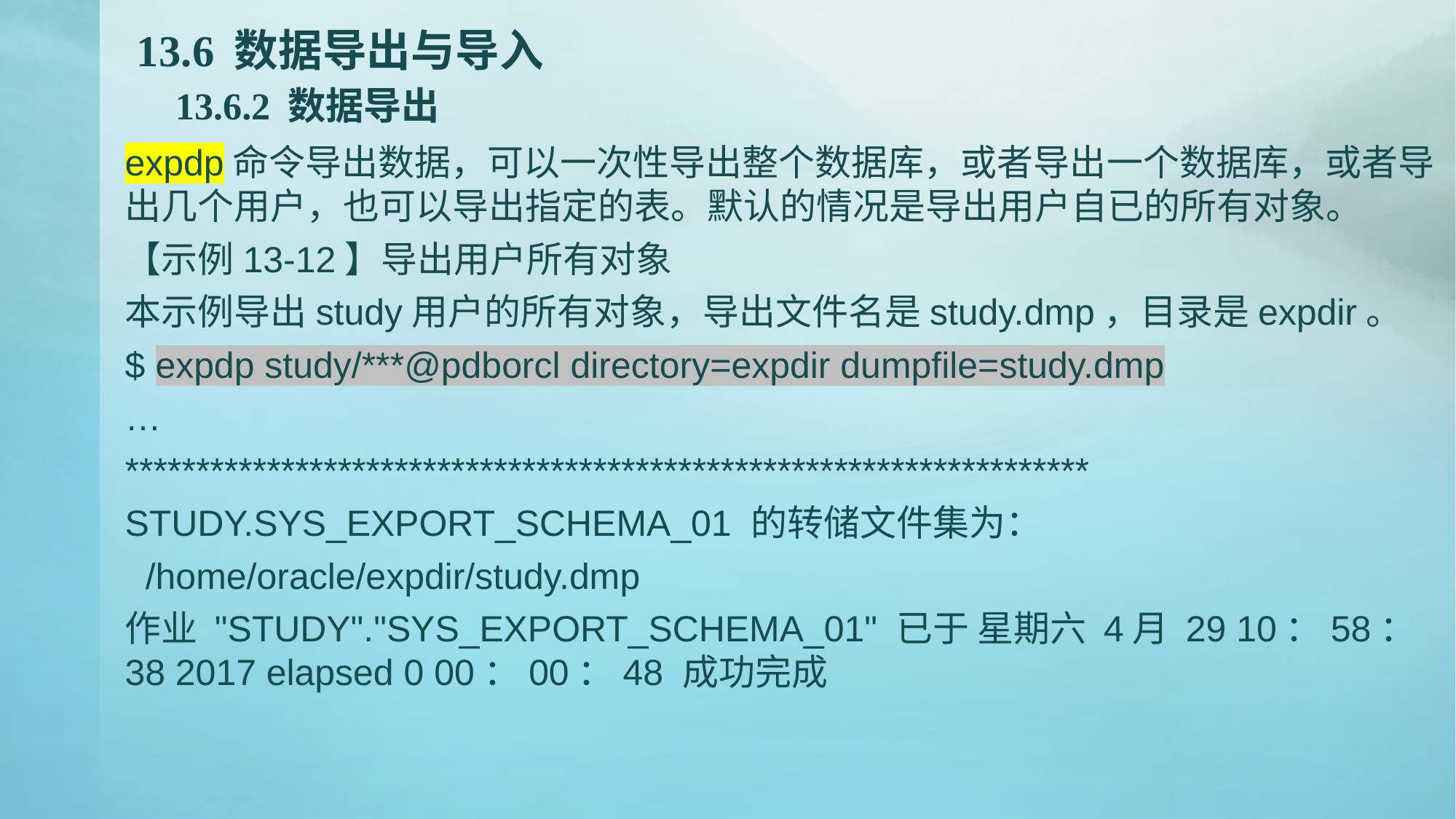

# 13.6 数据导出与导入 13.6.2 数据导出
expdp命令导出数据，可以一次性导出整个数据库，或者导出一个数据库，或者导出几个用户，也可以导出指定的表。默认的情况是导出用户自已的所有对象。
【示例13-12】导出用户所有对象
本示例导出study用户的所有对象，导出文件名是study.dmp，目录是expdir。
$ expdp study/***@pdborcl directory=expdir dumpfile=study.dmp
…
********************************************************************
STUDY.SYS_EXPORT_SCHEMA_01 的转储文件集为：
  /home/oracle/expdir/study.dmp
作业 "STUDY"."SYS_EXPORT_SCHEMA_01" 已于 星期六 4月 29 10：58：38 2017 elapsed 0 00：00：48 成功完成